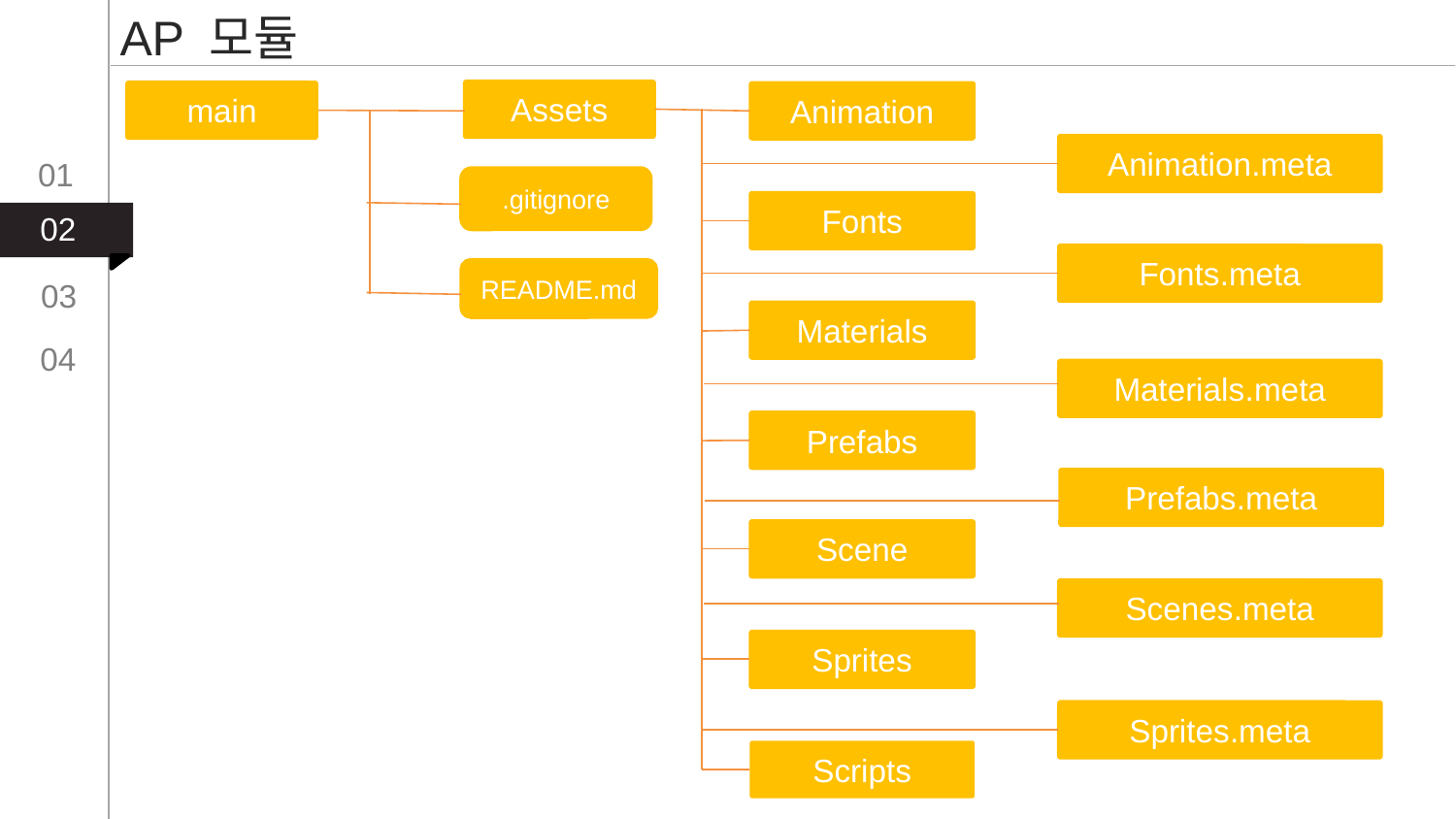

AP 모듈
Assets
main
Animation
Animation.meta
.gitignore
Fonts
Fonts.meta
README.md
Materials
Materials.meta
Prefabs
Prefabs.meta
Scene
Scenes.meta
Sprites
Sprites.meta
Scripts
01
02

03
04